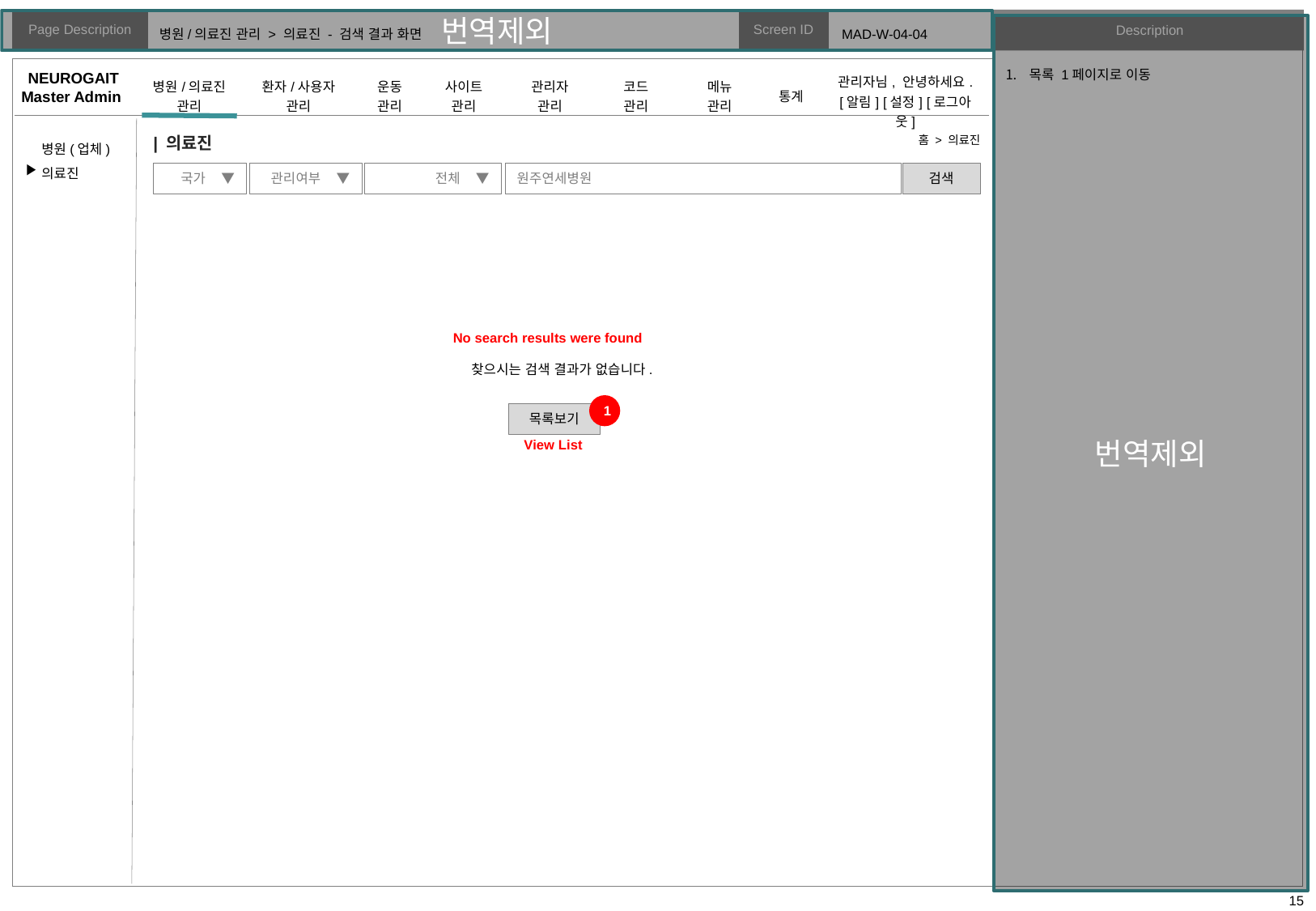

# 병원/의료진 관리 > 의료진 - 검색 결과 화면
MAD-W-04-04
목록 1페이지로 이동
| 의료진
홈 > 의료진
▶
국가    ▼
관리여부    ▼
전체    ▼
원주연세병원
검색
No search results were found
찾으시는 검색 결과가 없습니다.
1
목록보기
View List